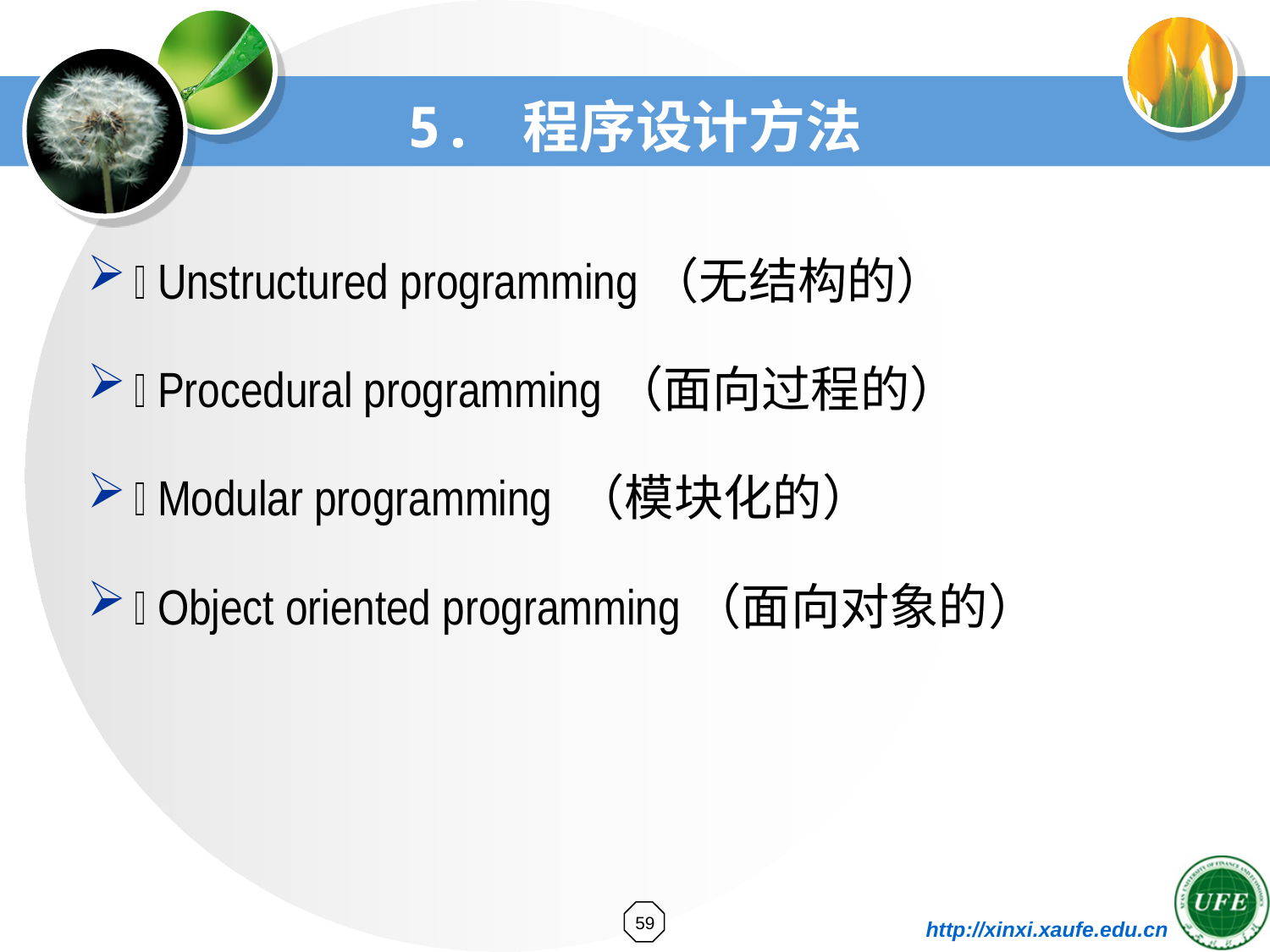

5. 程序设计方法
􀀀 Unstructured programming（无结构的）
􀀀 Procedural programming（面向过程的）
􀀀 Modular programming （模块化的）
􀀀 Object oriented programming（面向对象的）
59
http://xinxi.xaufe.edu.cn